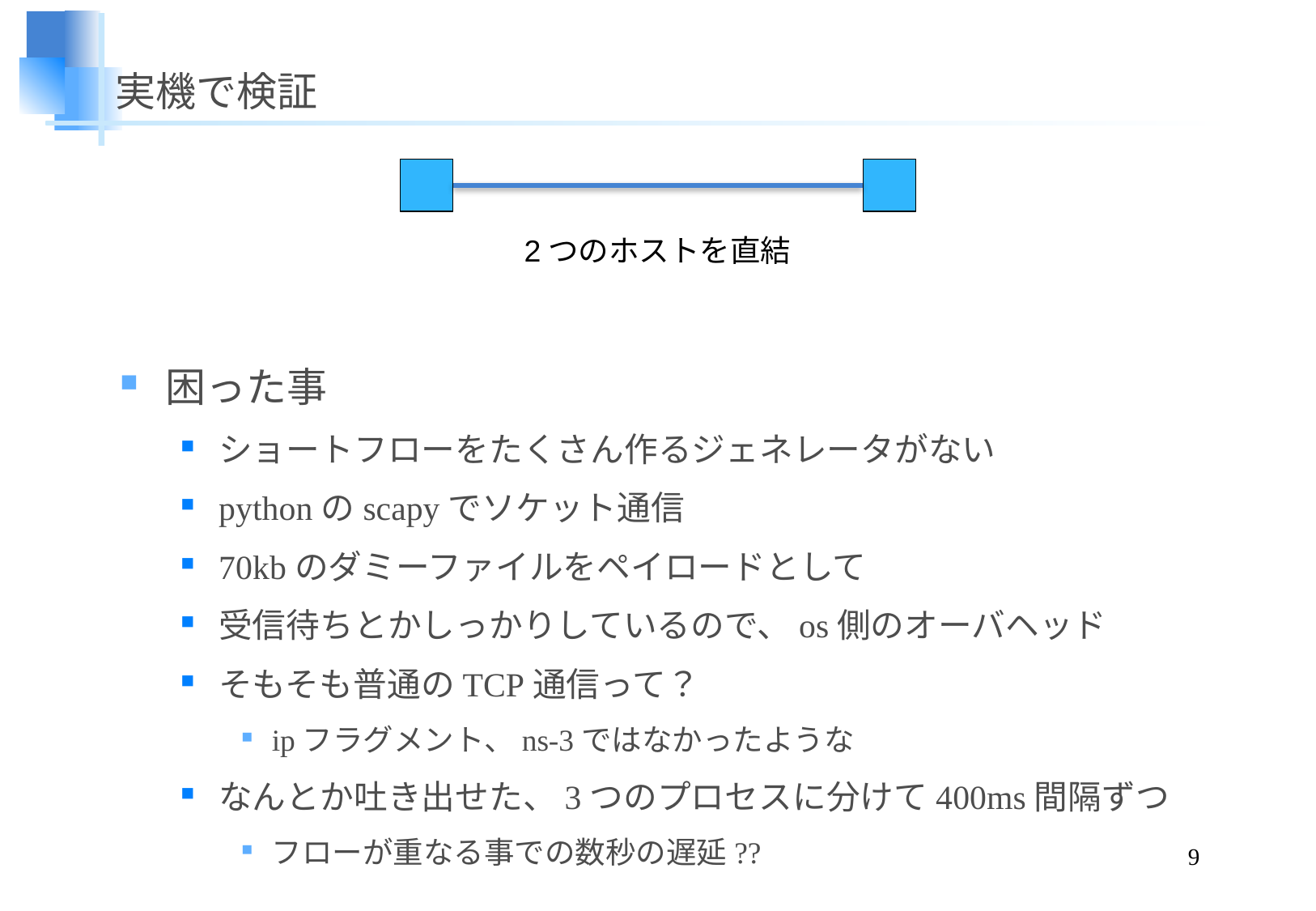

# 実機で検証

2つのホストを直結
困った事
ショートフローをたくさん作るジェネレータがない
pythonのscapyでソケット通信
70kbのダミーファイルをペイロードとして
受信待ちとかしっかりしているので、os側のオーバヘッド
そもそも普通のTCP通信って？
ipフラグメント、ns-3ではなかったような
なんとか吐き出せた、3つのプロセスに分けて400ms間隔ずつ
フローが重なる事での数秒の遅延??
9